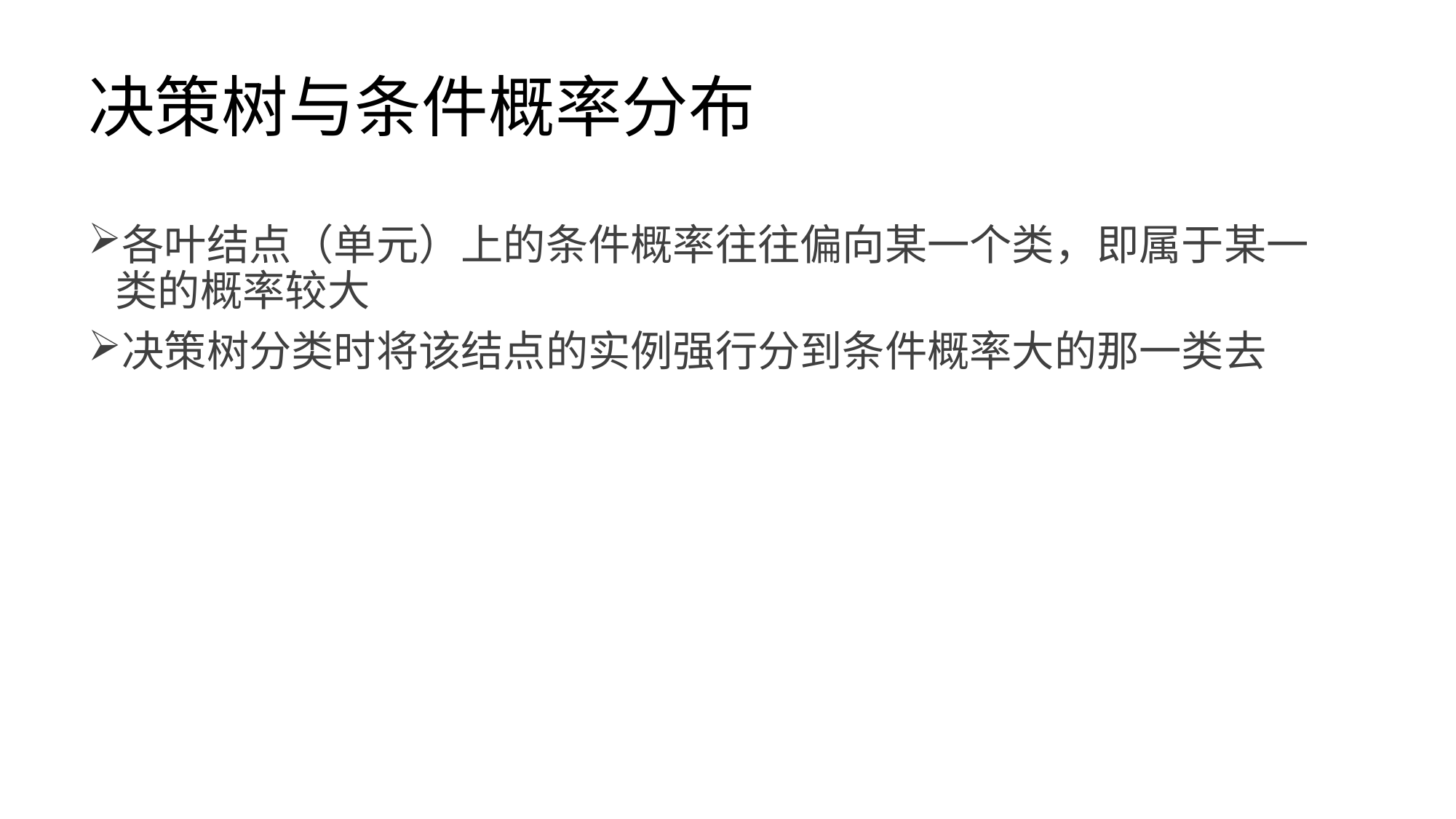

# 决策树与条件概率分布
各叶结点（单元）上的条件概率往往偏向某一个类，即属于某一类的概率较大
决策树分类时将该结点的实例强行分到条件概率大的那一类去